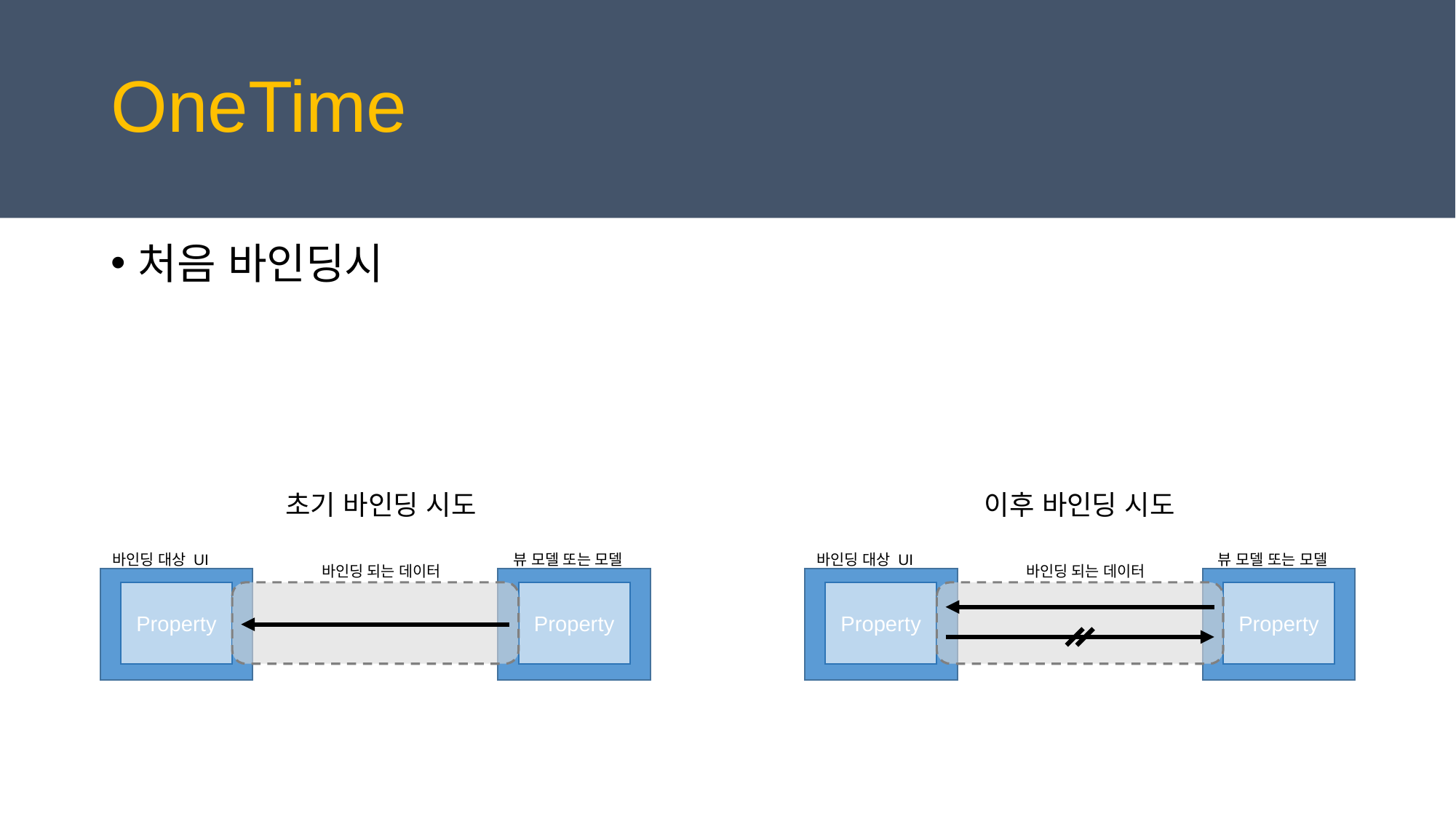

OneTime
처음 바인딩시
초기 바인딩 시도
이후 바인딩 시도
바인딩 대상 UI

Property
뷰 모델 또는 모델

Property
바인딩 되는 데이터

바인딩 대상 UI

Property
뷰 모델 또는 모델

Property
바인딩 되는 데이터